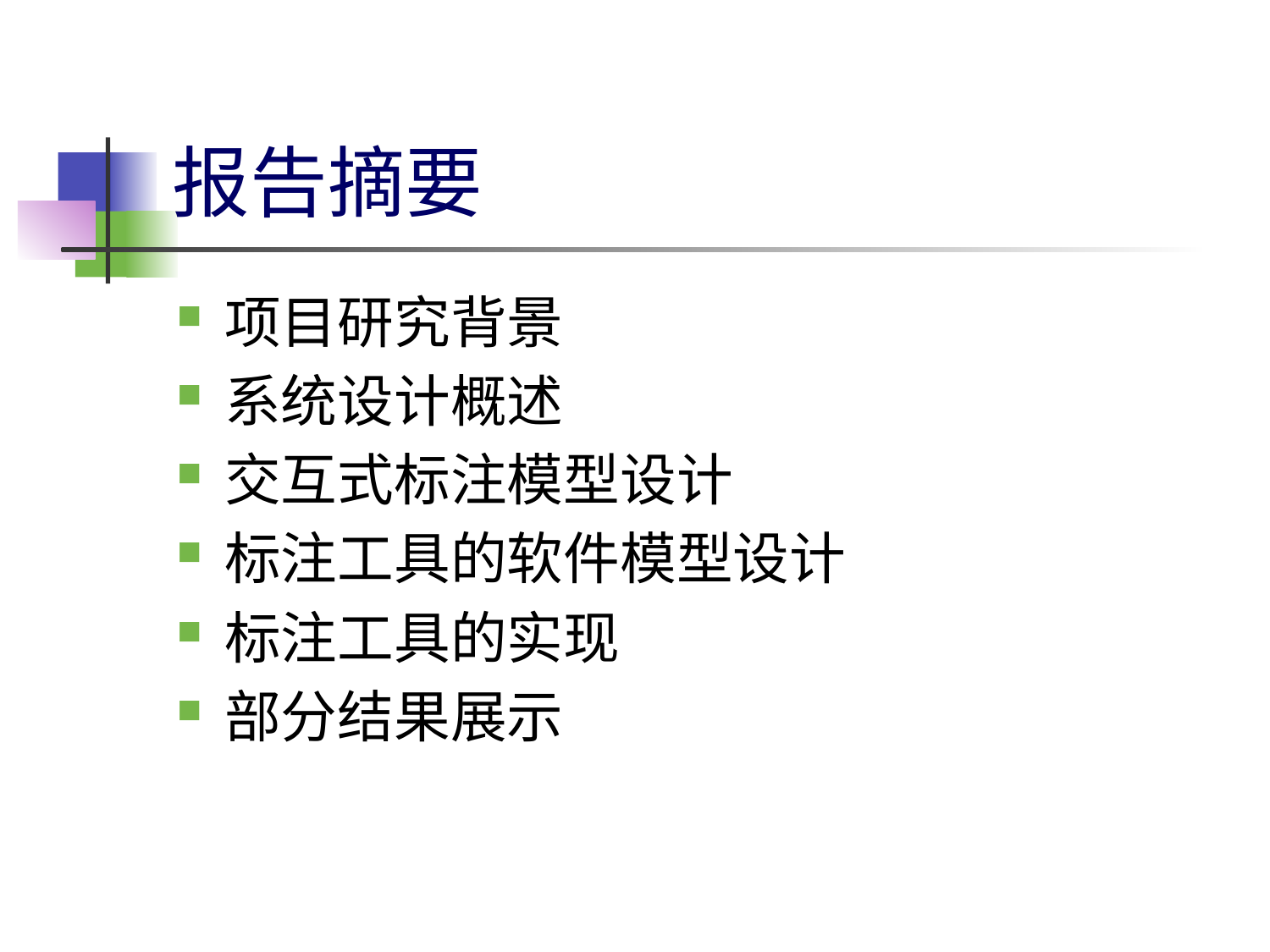

# 报告摘要
项目研究背景
系统设计概述
交互式标注模型设计
标注工具的软件模型设计
标注工具的实现
部分结果展示